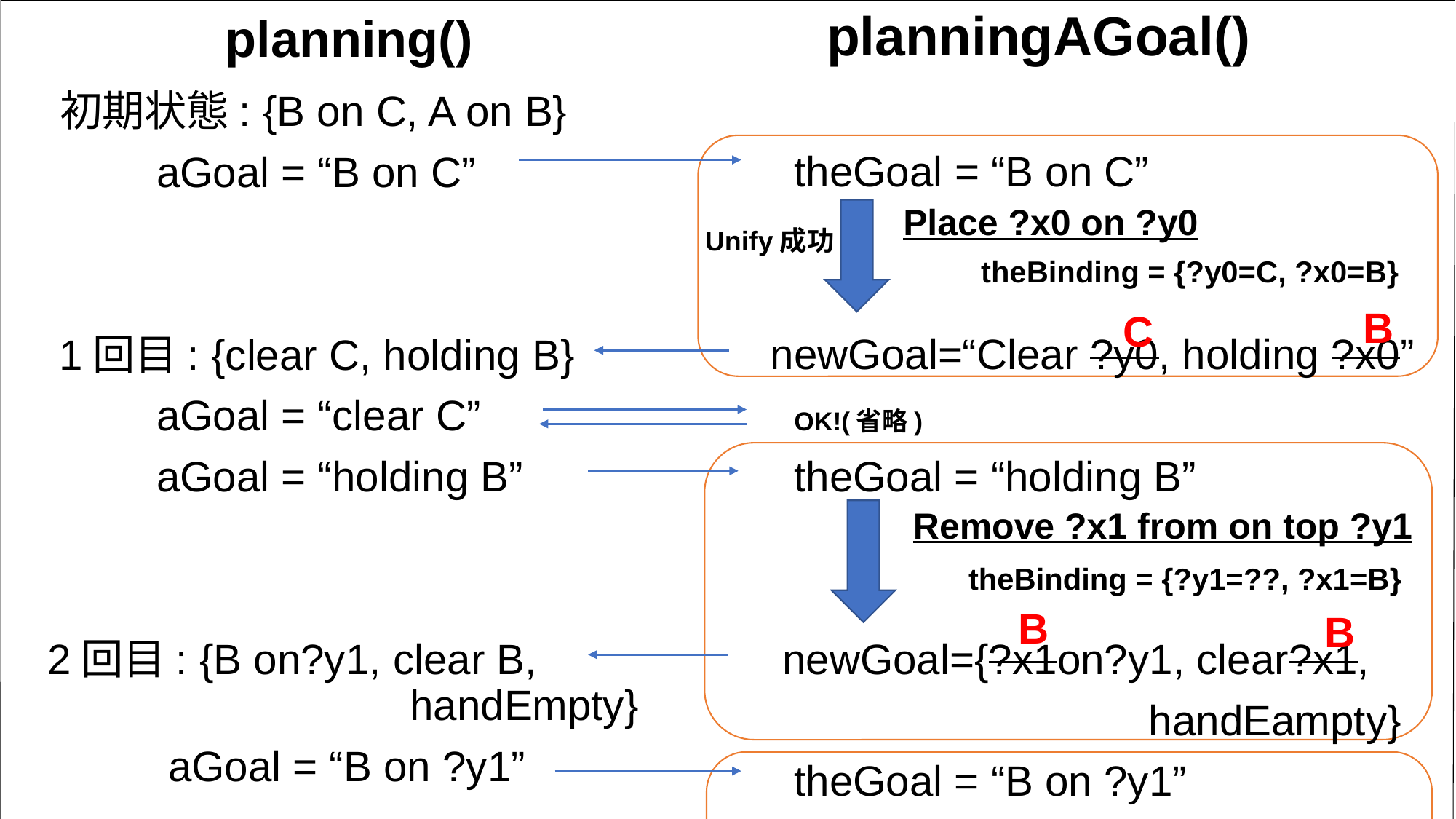

planningAGoal()
planning()

    theGoal = “B on C”

  newGoal=“Clear ?y0, holding ?x0”
    OK!(省略)
    theGoal = “holding B”

   newGoal={?x1on?y1, clear?x1,
                                  handEampty}
    theGoal = “B on ?y1”
    初期状態: {B on C, A on B}
	   aGoal = “B on C”

    1回目: {clear C, holding B}
	   aGoal = “clear C”
	   aGoal = “holding B”

   2回目: {B on?y1, clear B,           			      handEmpty}
	    aGoal = “B on ?y1”

Place ?x0 on ?y0

Unify成功
theBinding = {?y0=C, ?x0=B}
B
C

Remove ?x1 from on top ?y1

theBinding = {?y1=??, ?x1=B}
B
B